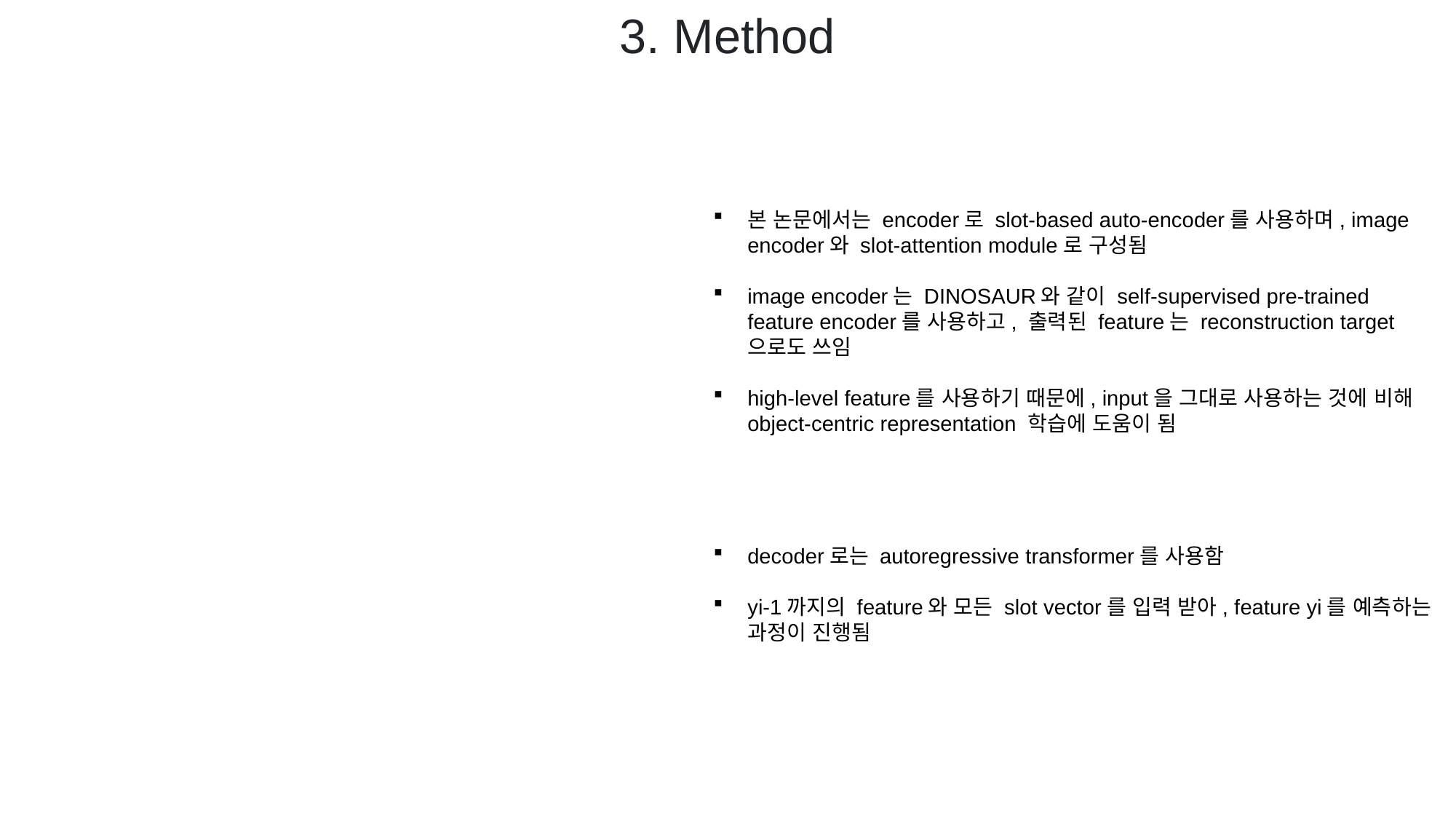

3. Method
본 논문에서는 encoder로 slot-based auto-encoder를 사용하며, image encoder와 slot-attention module로 구성됨

image encoder는 DINOSAUR와 같이 self-supervised pre-trained feature encoder를 사용하고, 출력된 feature는 reconstruction target으로도 쓰임

high-level feature를 사용하기 때문에, input을 그대로 사용하는 것에 비해 object-centric representation 학습에 도움이 됨

decoder로는 autoregressive transformer를 사용함

yi-1까지의 feature와 모든 slot vector를 입력 받아, feature yi를 예측하는 과정이 진행됨